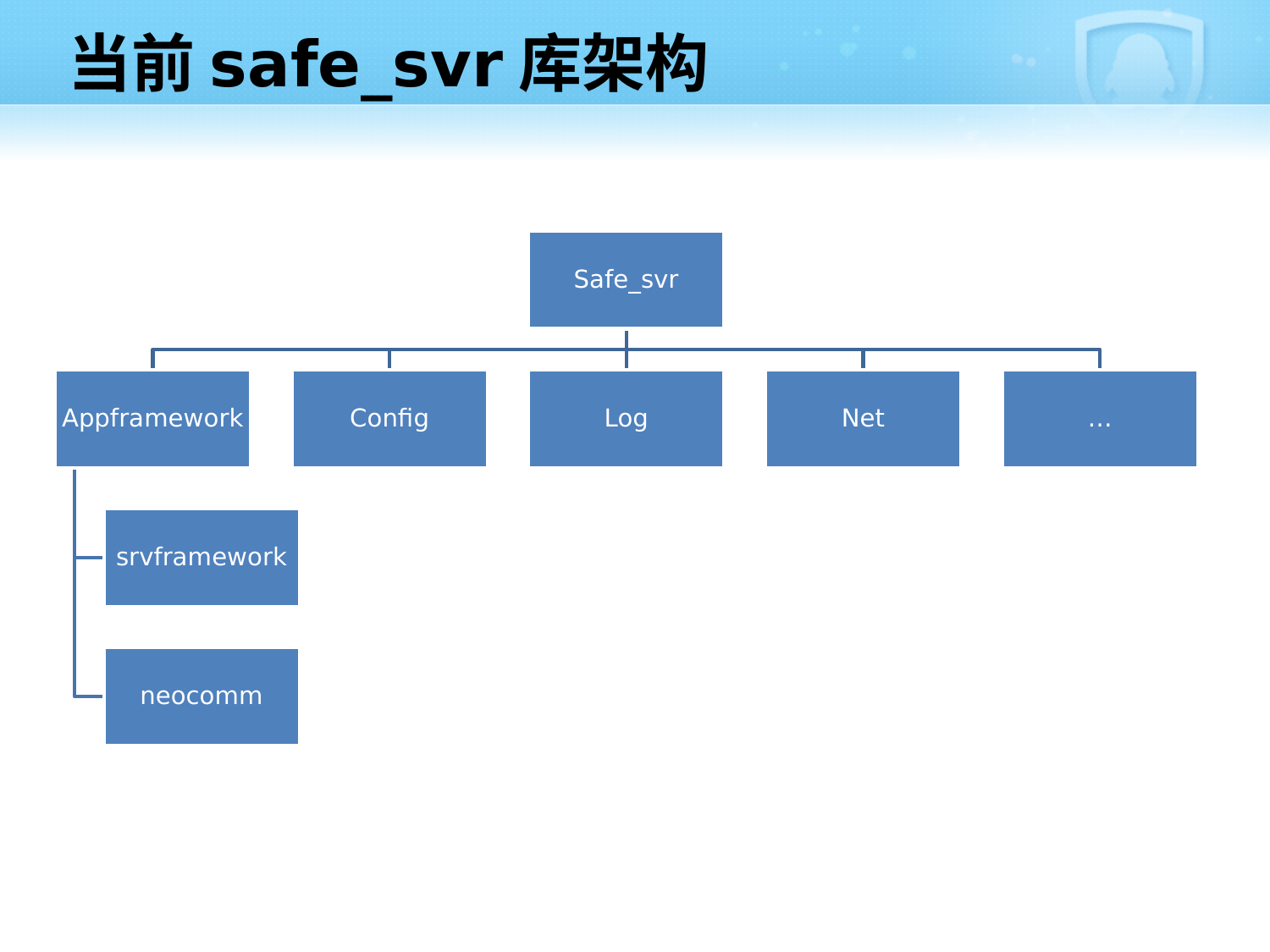

# 当前safe_svr库架构
Safe_svr
Appframework
srvframework
neocomm
Config
Log
Net
…